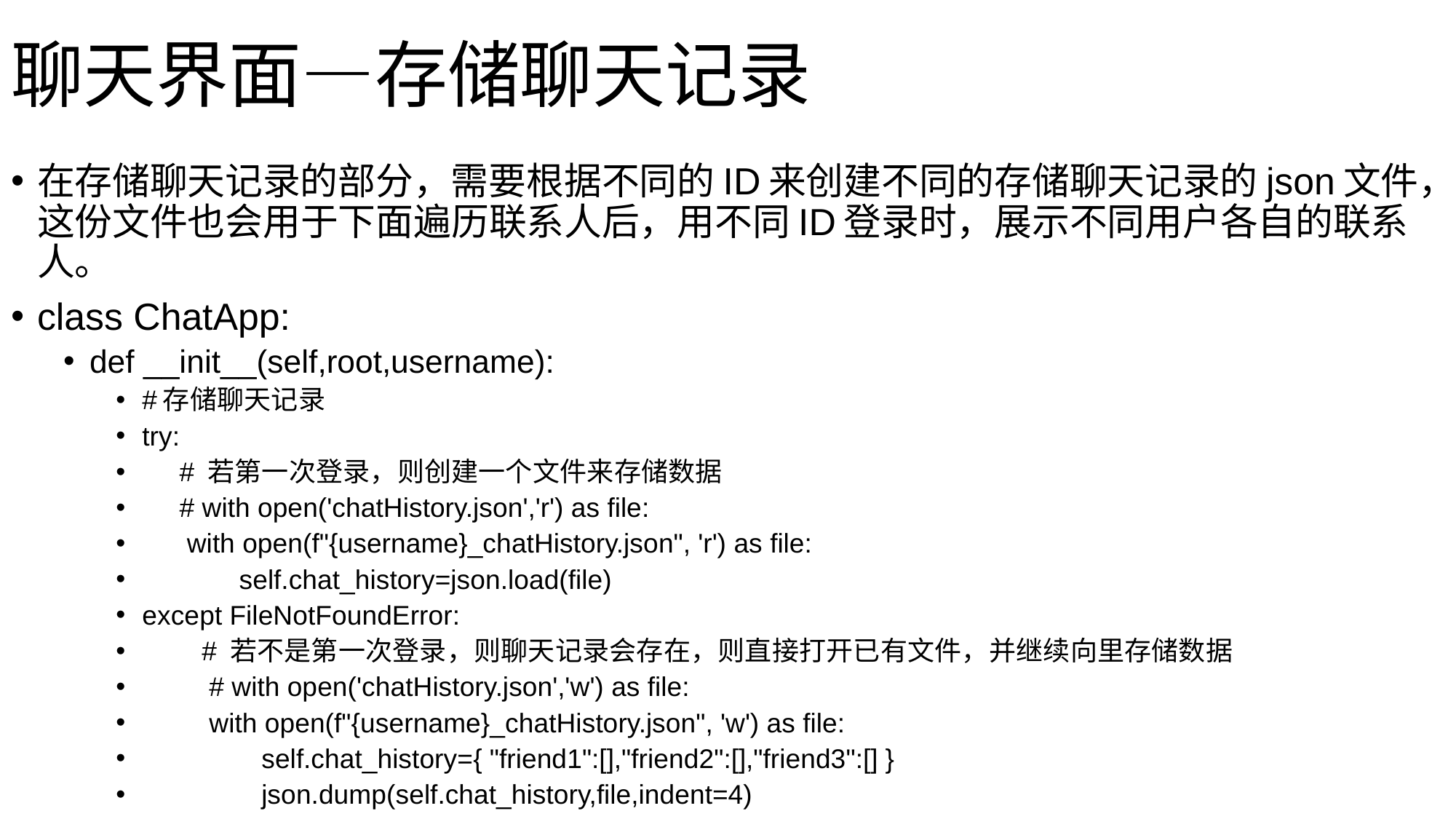

# 聊天界面—存储聊天记录
在存储聊天记录的部分，需要根据不同的ID来创建不同的存储聊天记录的json文件，这份文件也会用于下面遍历联系人后，用不同ID登录时，展示不同用户各自的联系人。
class ChatApp:
def __init__(self,root,username):
#存储聊天记录
try:
     # 若第一次登录，则创建一个文件来存储数据
     # with open('chatHistory.json','r') as file:
      with open(f"{username}_chatHistory.json", 'r') as file:
             self.chat_history=json.load(file)
except FileNotFoundError:
        # 若不是第一次登录，则聊天记录会存在，则直接打开已有文件，并继续向里存储数据
         # with open('chatHistory.json','w') as file:
         with open(f"{username}_chatHistory.json", 'w') as file:
                self.chat_history={ "friend1":[],"friend2":[],"friend3":[] }
                json.dump(self.chat_history,file,indent=4)